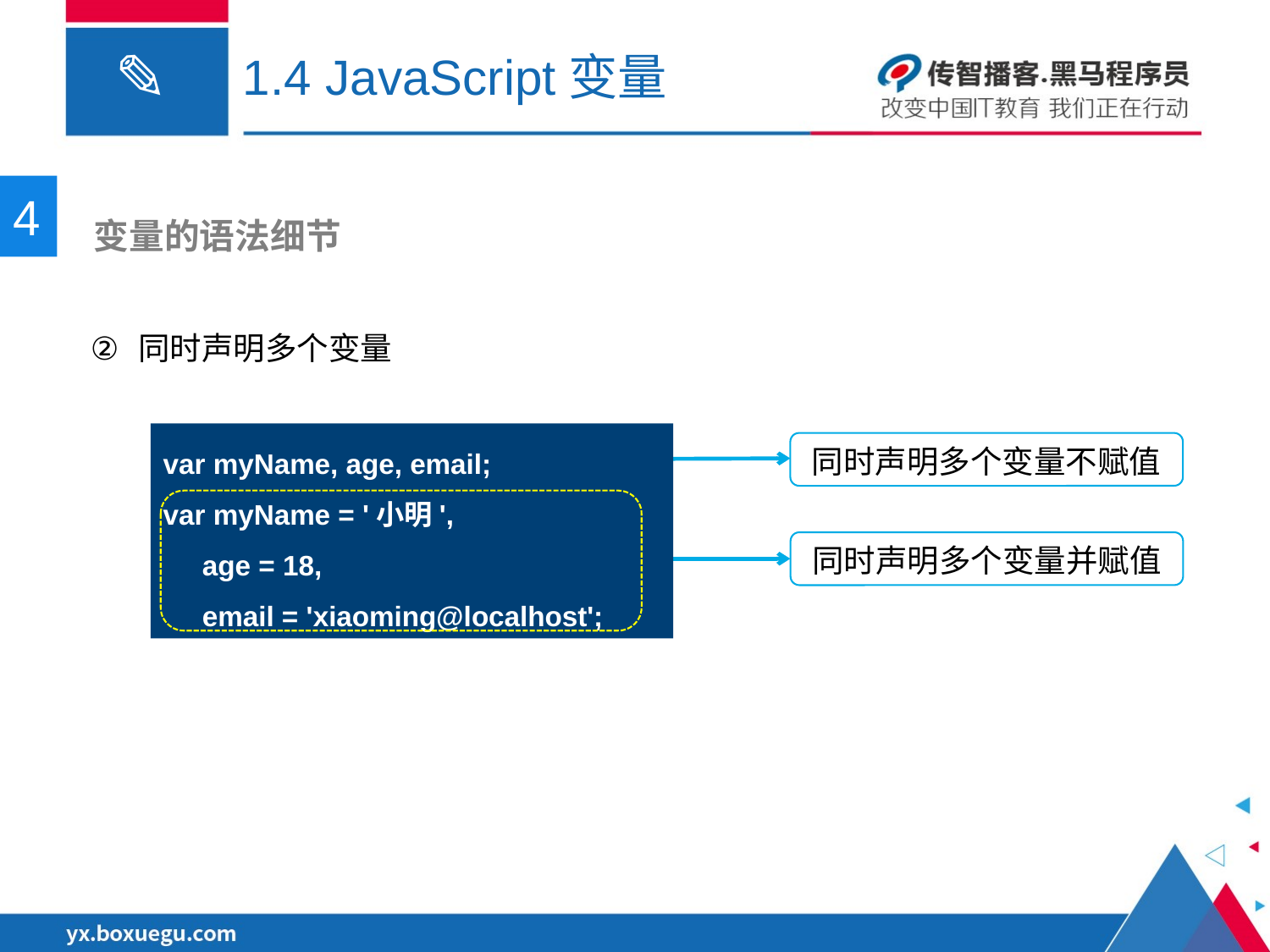

# 1.4 JavaScript变量

4
  变量的语法细节
同时声明多个变量
var myName, age, email;
var myName = '小明',
     age = 18,
     email = 'xiaoming@localhost';

同时声明多个变量不赋值
同时声明多个变量并赋值